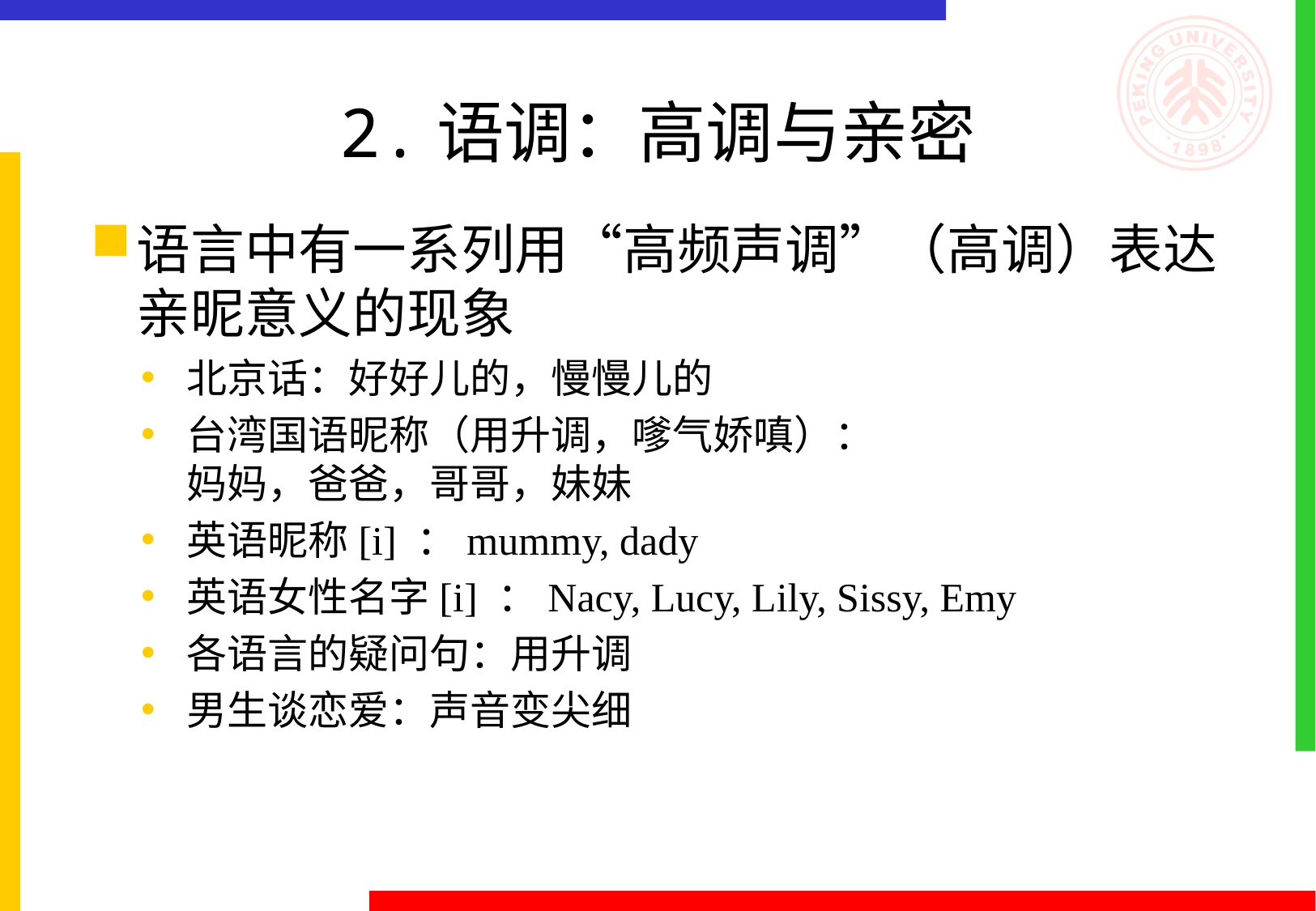

# 2.语调：高调与亲密
语言中有一系列用“高频声调”（高调）表达亲昵意义的现象
北京话：好好儿的，慢慢儿的
台湾国语昵称（用升调，嗲气娇嗔）：
妈妈，爸爸，哥哥，妹妹
英语昵称[i] ：mummy, dady
英语女性名字[i] ：Nacy, Lucy, Lily, Sissy, Emy
各语言的疑问句：用升调
男生谈恋爱：声音变尖细